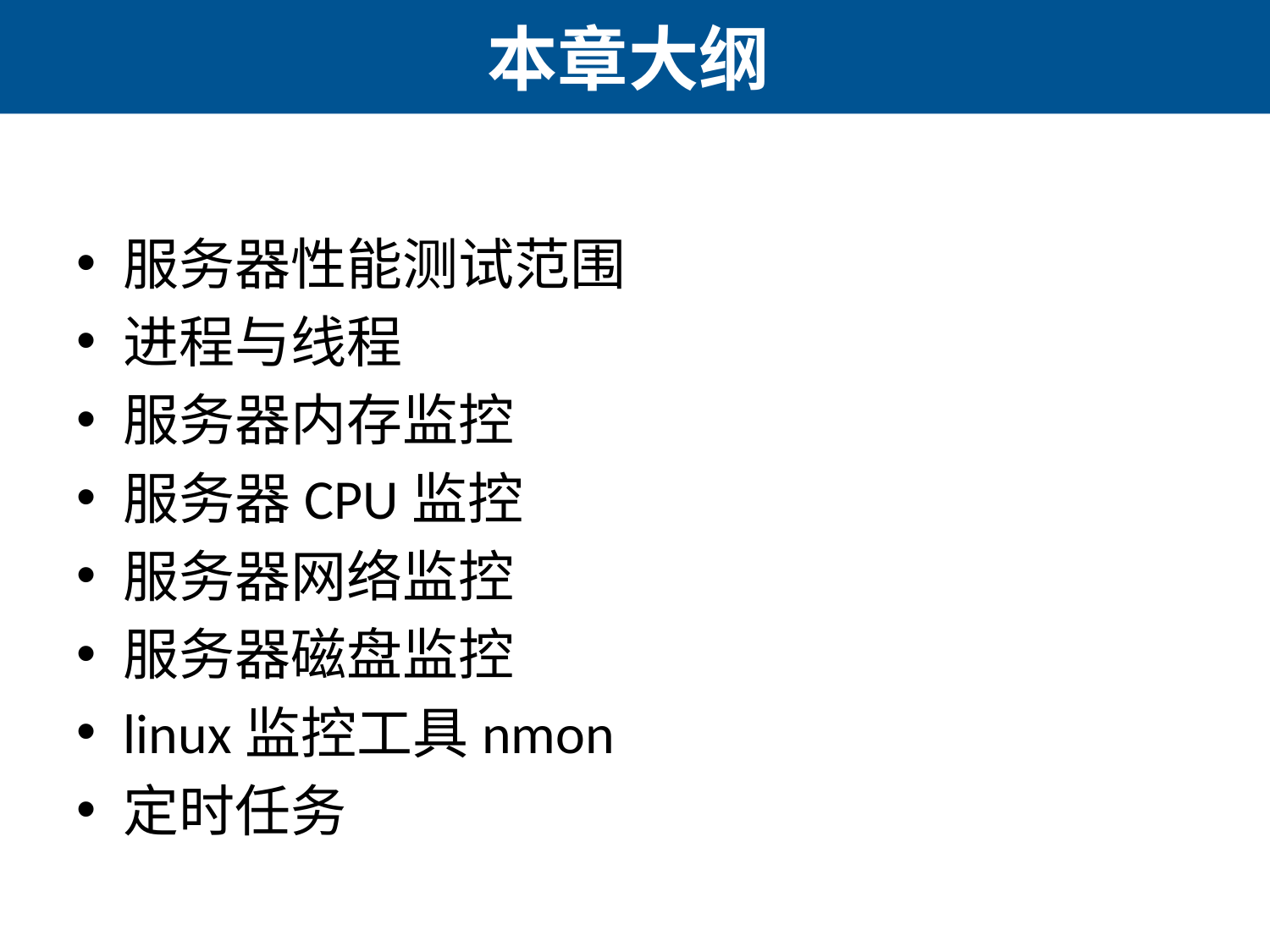

# 本章大纲
服务器性能测试范围
进程与线程
服务器内存监控
服务器CPU监控
服务器网络监控
服务器磁盘监控
linux监控工具nmon
定时任务